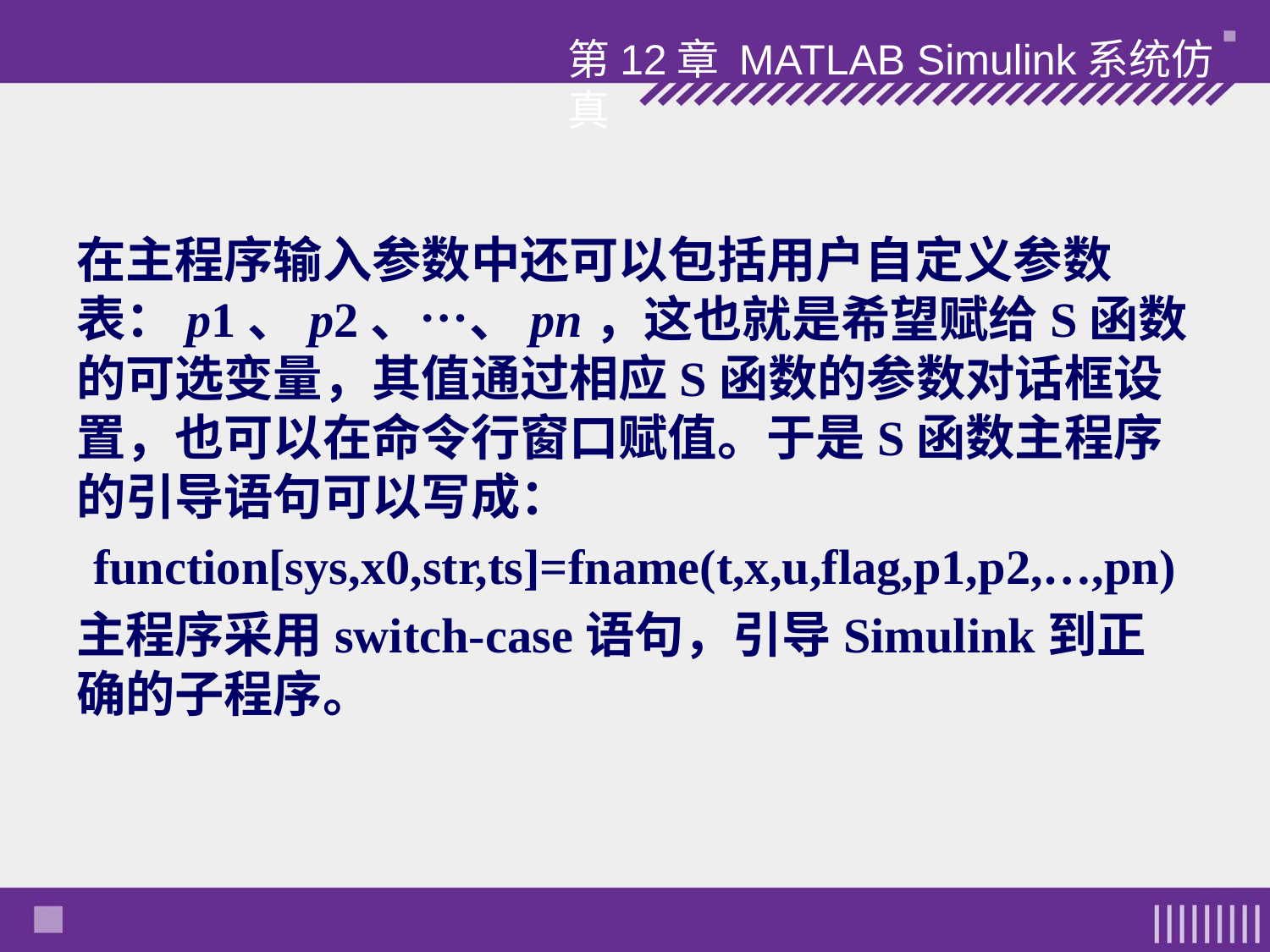

第12章 MATLAB Simulink系统仿真
在主程序输入参数中还可以包括用户自定义参数表：p1、p2、…、pn，这也就是希望赋给S函数的可选变量，其值通过相应S函数的参数对话框设置，也可以在命令行窗口赋值。于是S函数主程序的引导语句可以写成：
function[sys,x0,str,ts]=fname(t,x,u,flag,p1,p2,…,pn)
主程序采用switch-case语句，引导Simulink到正确的子程序。